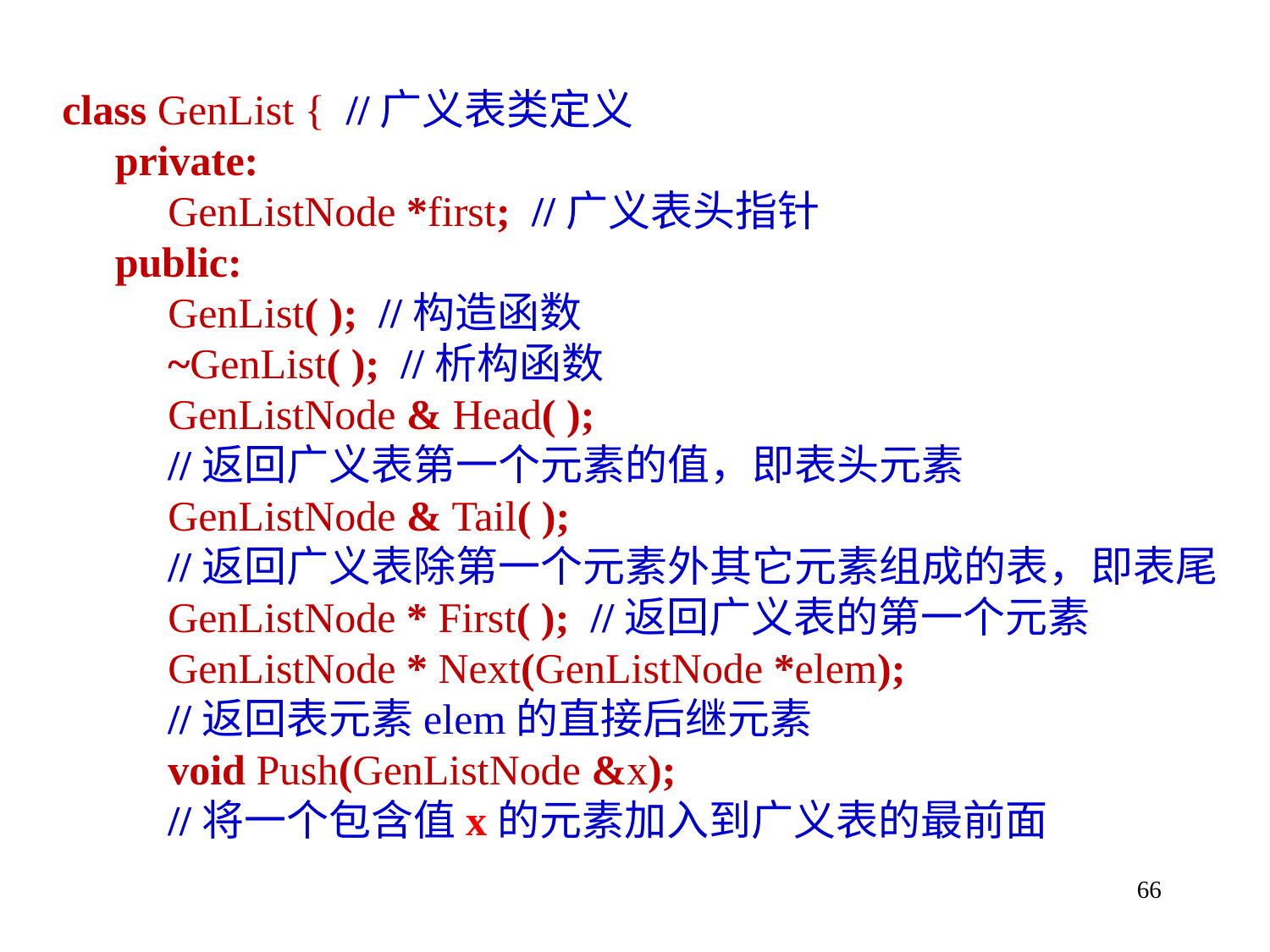

class GenList {  //广义表类定义
     private:
          GenListNode *first;  //广义表头指针
     public:
          GenList( );  //构造函数
          ~GenList( );  //析构函数
          GenListNode & Head( );
          //返回广义表第一个元素的值，即表头元素
          GenListNode & Tail( );
          //返回广义表除第一个元素外其它元素组成的表，即表尾
          GenListNode * First( );  //返回广义表的第一个元素
          GenListNode * Next(GenListNode *elem);
          //返回表元素elem的直接后继元素
          void Push(GenListNode &x);
          //将一个包含值x的元素加入到广义表的最前面
66